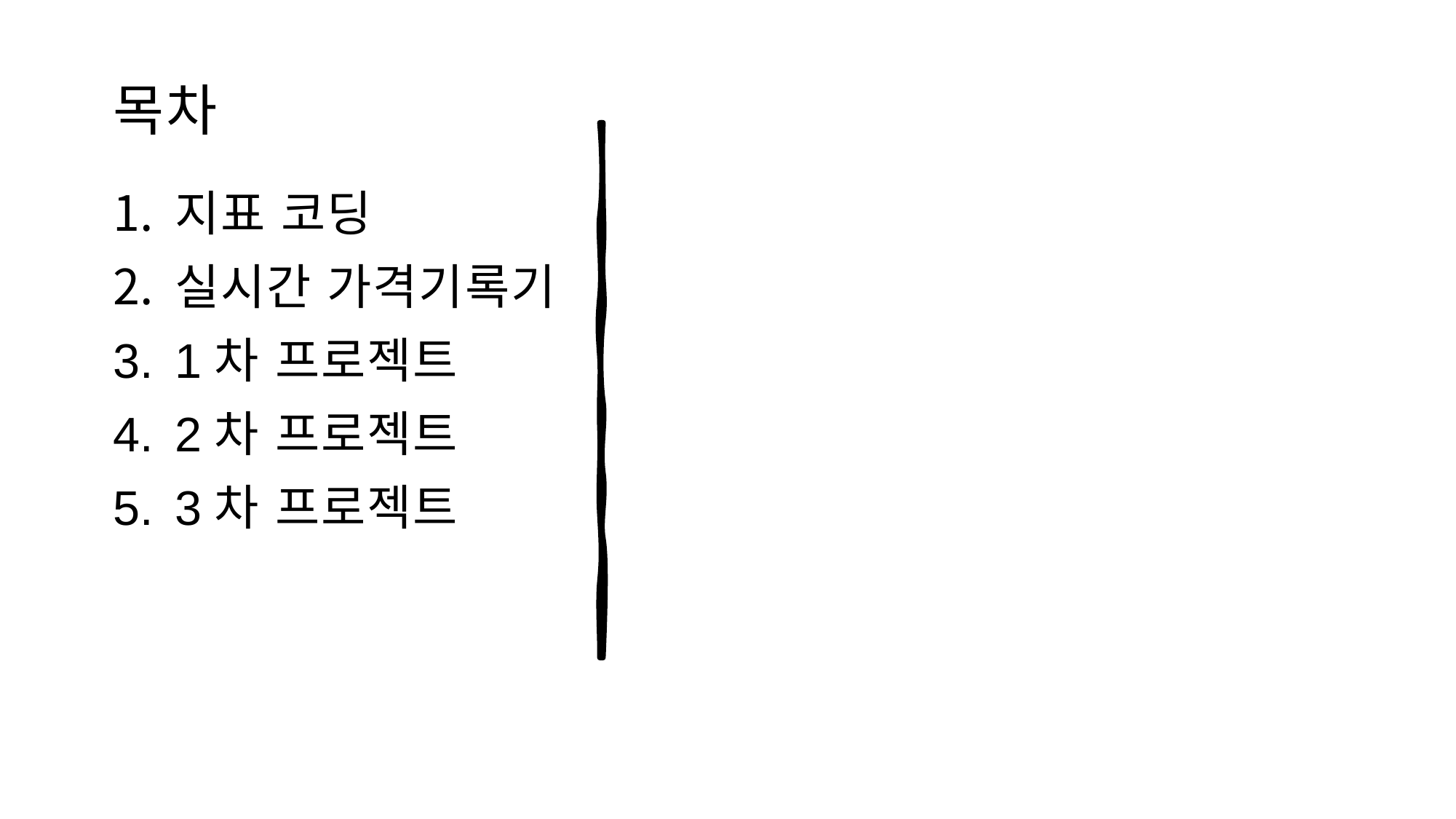

# 목차
지표 코딩
실시간 가격기록기
1차 프로젝트
2차 프로젝트
3차 프로젝트